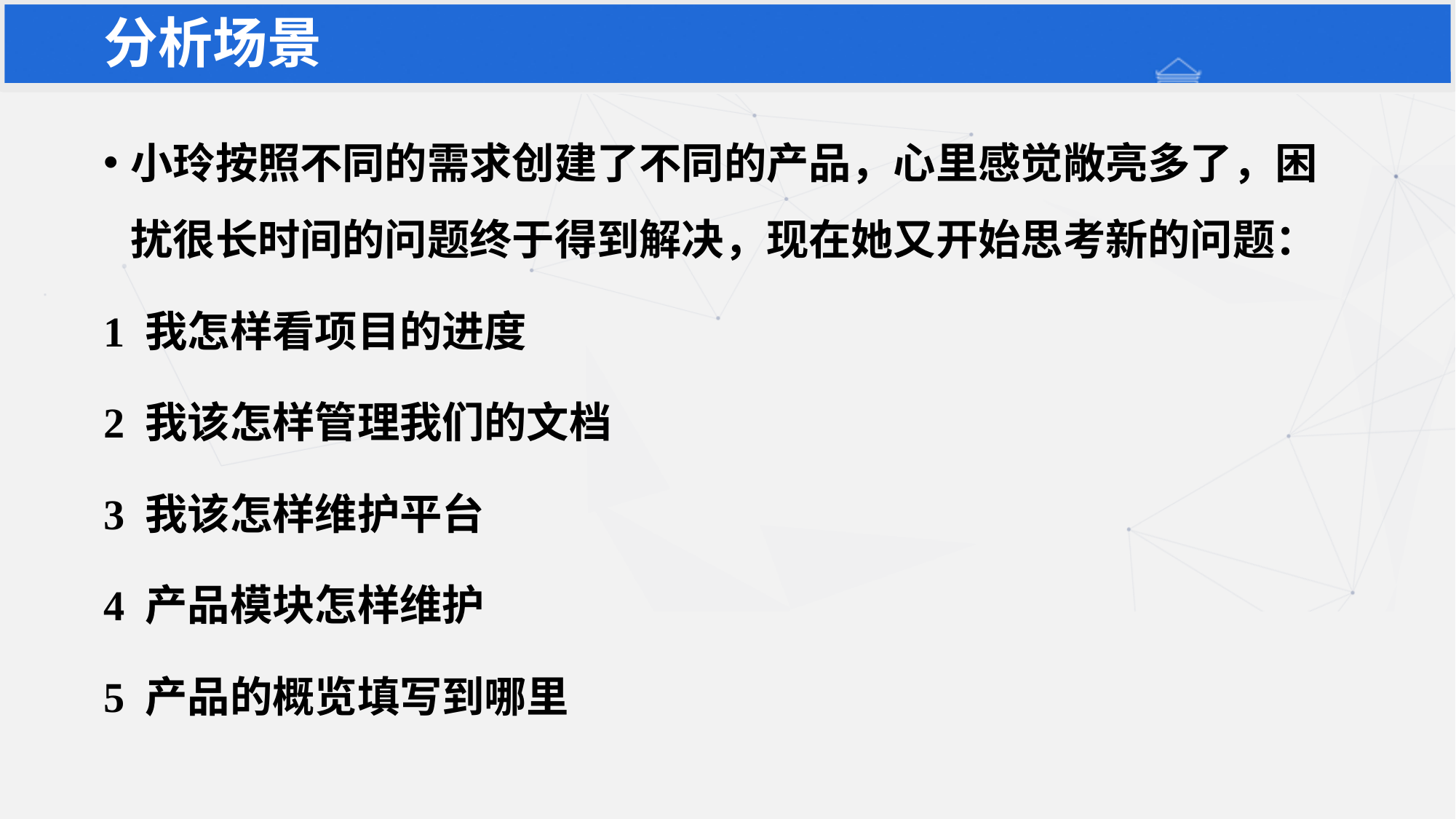

分析场景
小玲按照不同的需求创建了不同的产品，心里感觉敞亮多了，困扰很长时间的问题终于得到解决，现在她又开始思考新的问题：
1 我怎样看项目的进度
2 我该怎样管理我们的文档
3 我该怎样维护平台
4 产品模块怎样维护
5 产品的概览填写到哪里